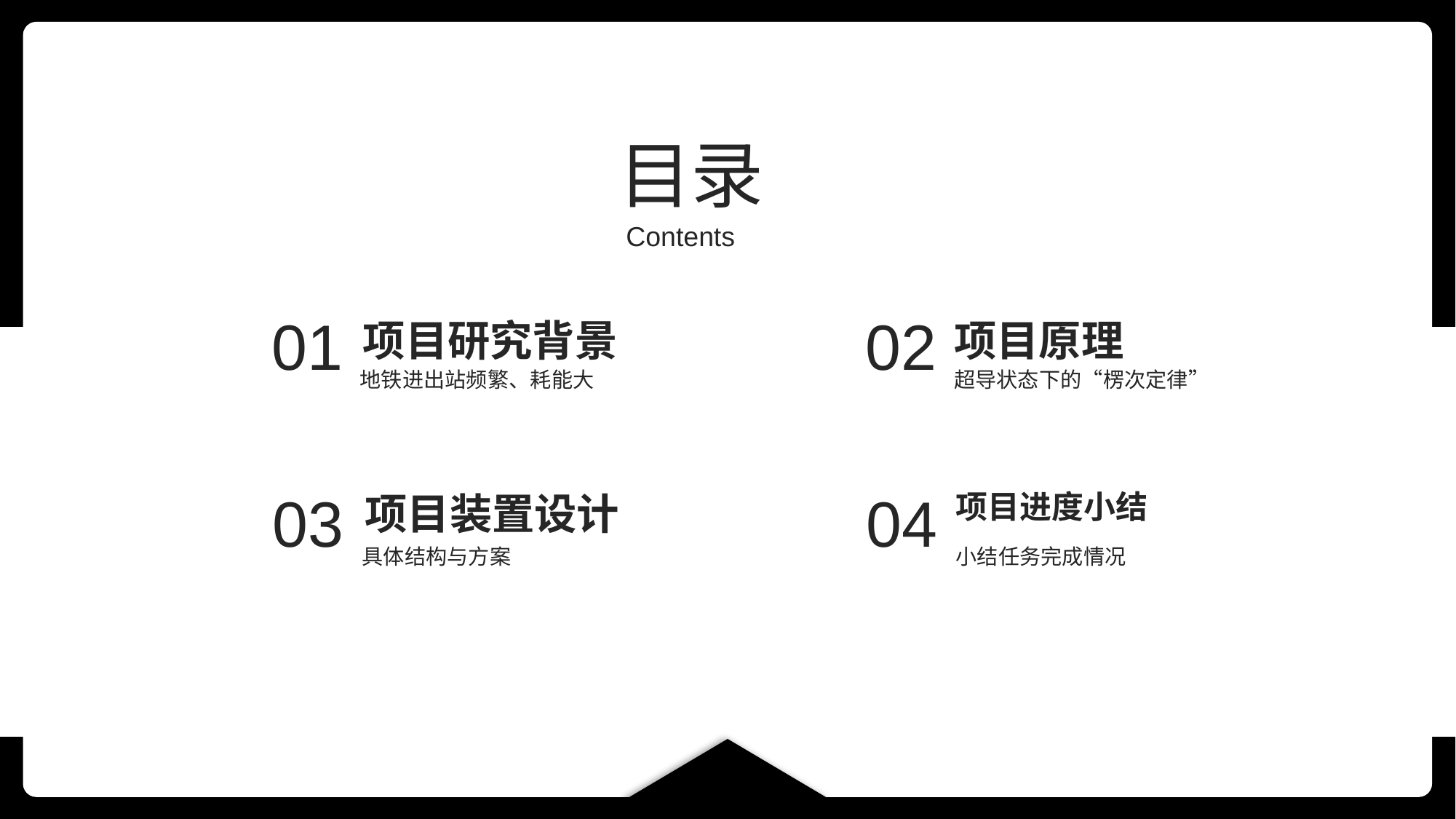

目录
Contents
01
02
项目研究背景
项目原理
地铁进出站频繁、耗能大
超导状态下的“楞次定律”
03
04
项目装置设计
项目进度小结
具体结构与方案
小结任务完成情况